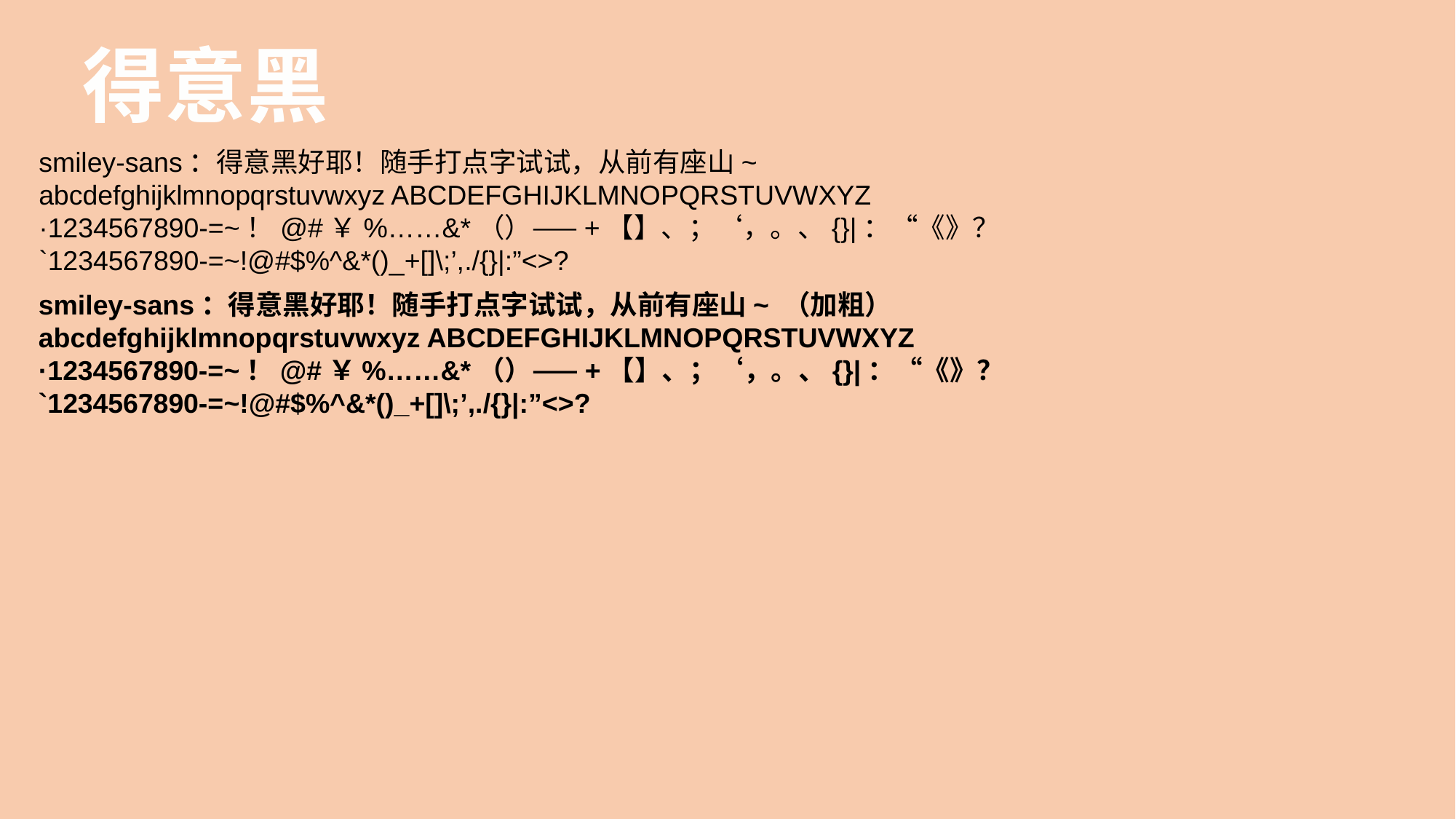

得意黑
smiley-sans：得意黑好耶！随手打点字试试，从前有座山~
abcdefghijklmnopqrstuvwxyz ABCDEFGHIJKLMNOPQRSTUVWXYZ
·1234567890-=~！@#￥%……&*（）——+【】、；‘，。、{}|：“《》？
`1234567890-=~!@#$%^&*()_+[]\;’,./{}|:”<>?
smiley-sans：得意黑好耶！随手打点字试试，从前有座山~ （加粗）
abcdefghijklmnopqrstuvwxyz ABCDEFGHIJKLMNOPQRSTUVWXYZ
·1234567890-=~！@#￥%……&*（）——+【】、；‘，。、{}|：“《》？
`1234567890-=~!@#$%^&*()_+[]\;’,./{}|:”<>?